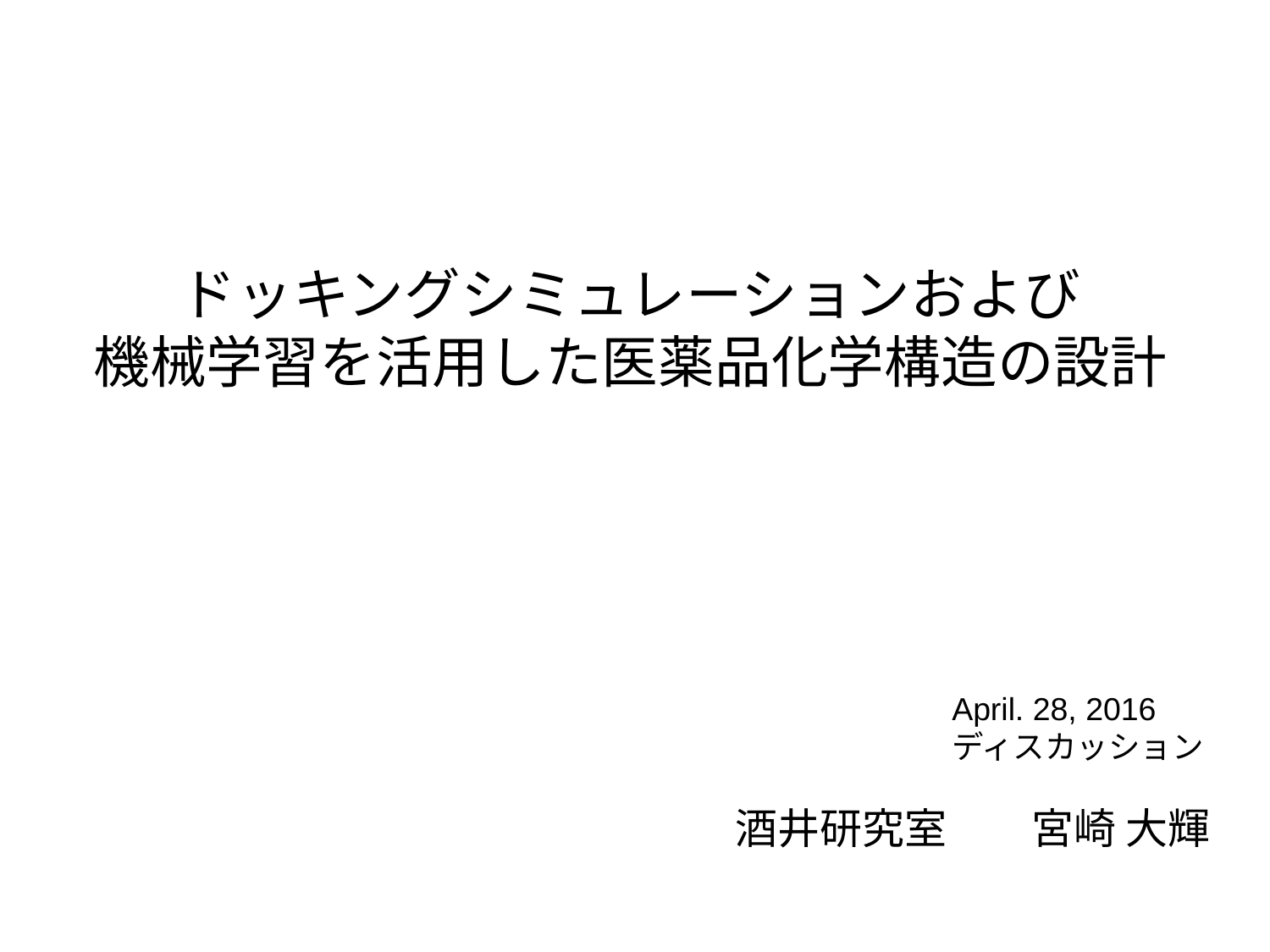

ドッキングシミュレーションおよび
機械学習を活用した医薬品化学構造の設計
April. 28, 2016
ディスカッション
酒井研究室　　宮崎 大輝